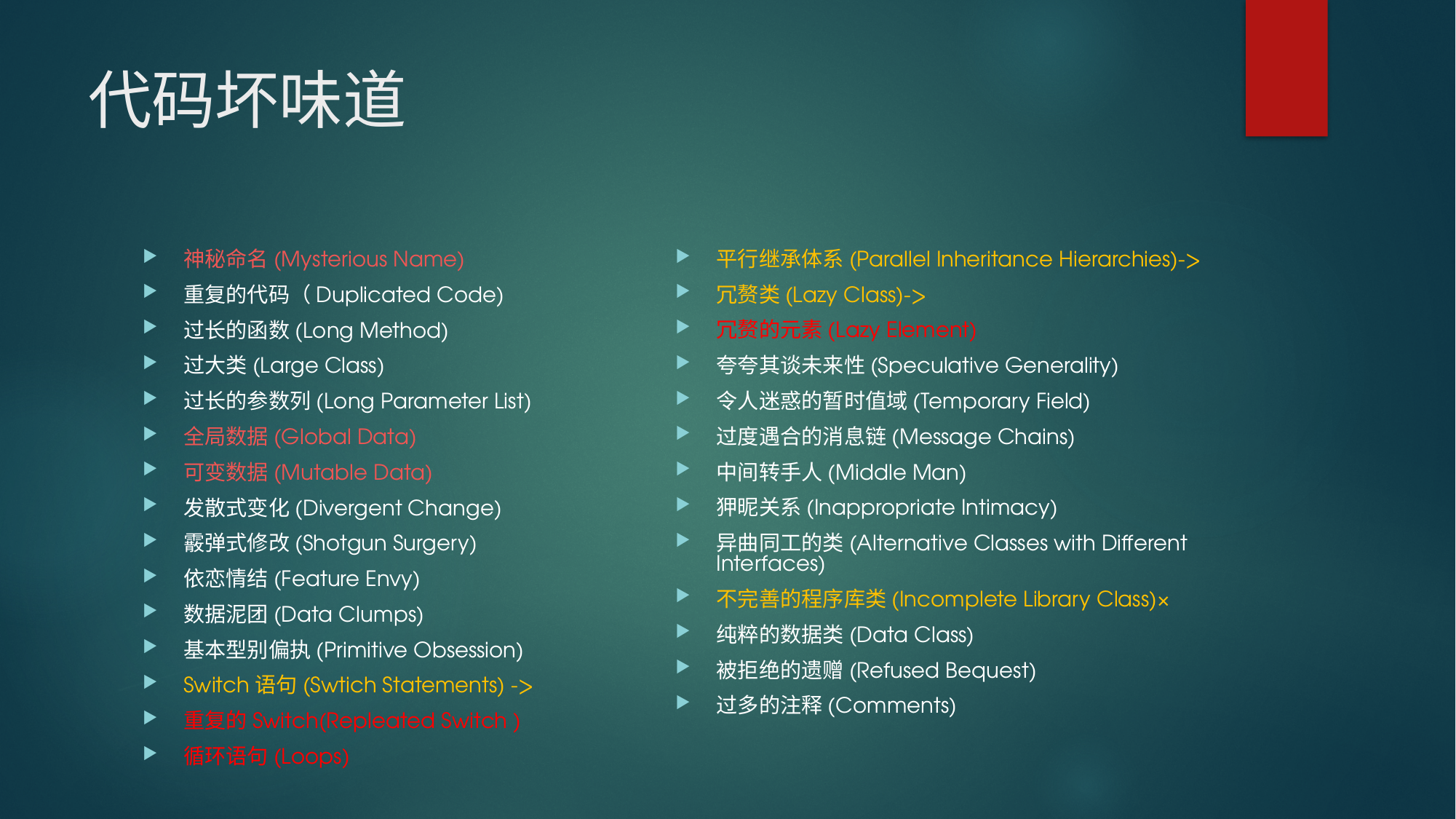

# 代码坏味道
神秘命名(Mysterious Name)
重复的代码（Duplicated Code)
过长的函数(Long Method)
过大类(Large Class)
过长的参数列(Long Parameter List)
全局数据(Global Data)
可变数据(Mutable Data)
发散式变化(Divergent Change)
霰弹式修改(Shotgun Surgery)
依恋情结(Feature Envy)
数据泥团(Data Clumps)
基本型别偏执(Primitive Obsession)
Switch语句(Swtich Statements) ->
重复的Switch(Repleated Switch )
循环语句(Loops)
平行继承体系(Parallel Inheritance Hierarchies)->
冗赘类(Lazy Class)->
冗赘的元素(Lazy Element)
夸夸其谈未来性(Speculative Generality)
令人迷惑的暂时值域(Temporary Field)
过度遇合的消息链(Message Chains)
中间转手人(Middle Man)
狎昵关系(Inappropriate Intimacy)
异曲同工的类(Alternative Classes with Different Interfaces)
不完善的程序库类(Incomplete Library Class)×
纯粹的数据类(Data Class)
被拒绝的遗赠(Refused Bequest)
过多的注释(Comments)